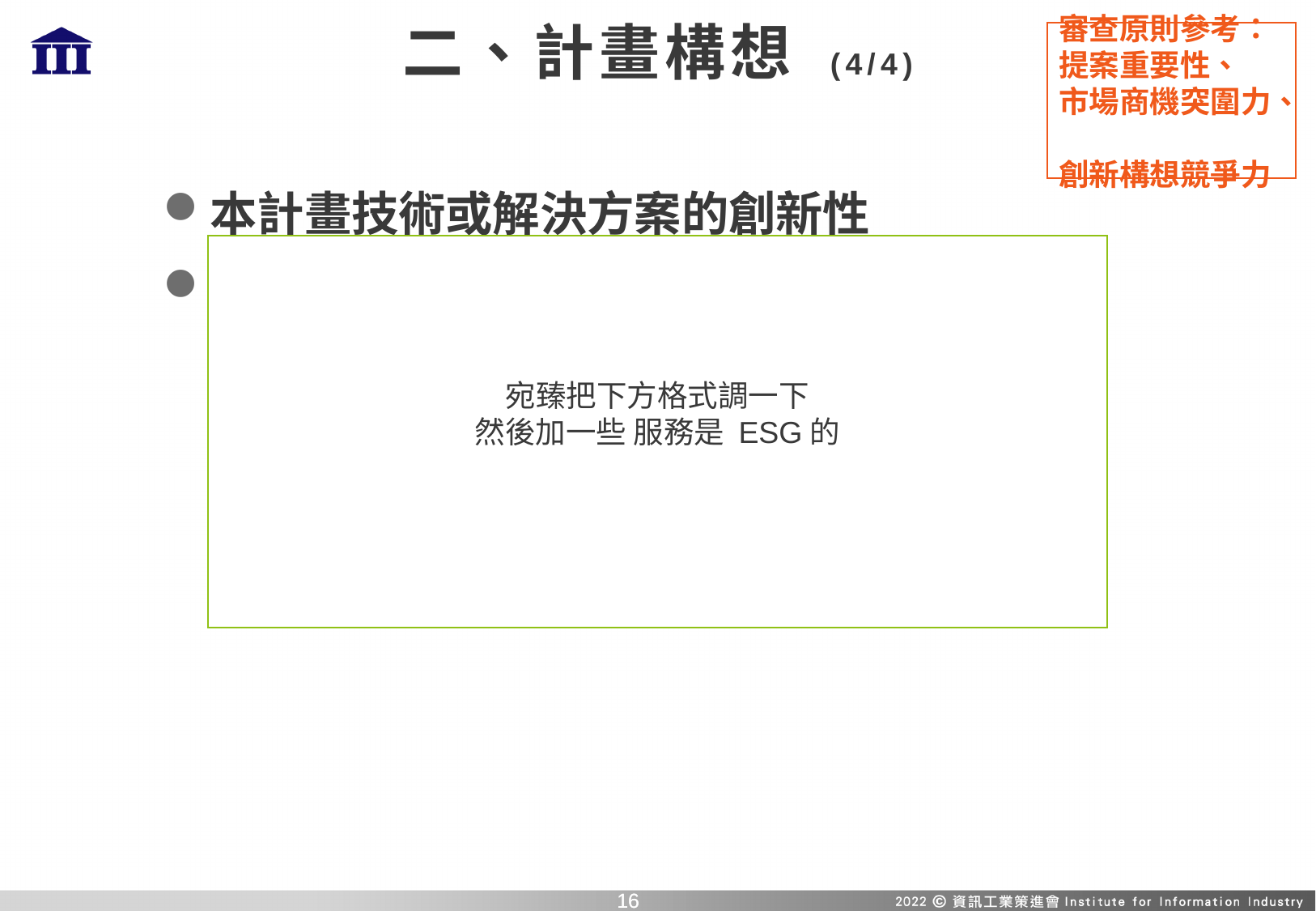

# 二、計畫構想 (4/4)
審查原則參考：
提案重要性、
市場商機突圍力、
創新構想競爭力
本計畫技術或解決方案的創新性
關鍵技術指標及與國內外標竿之比較
宛臻把下方格式調一下
然後加一些 服務是 ESG的